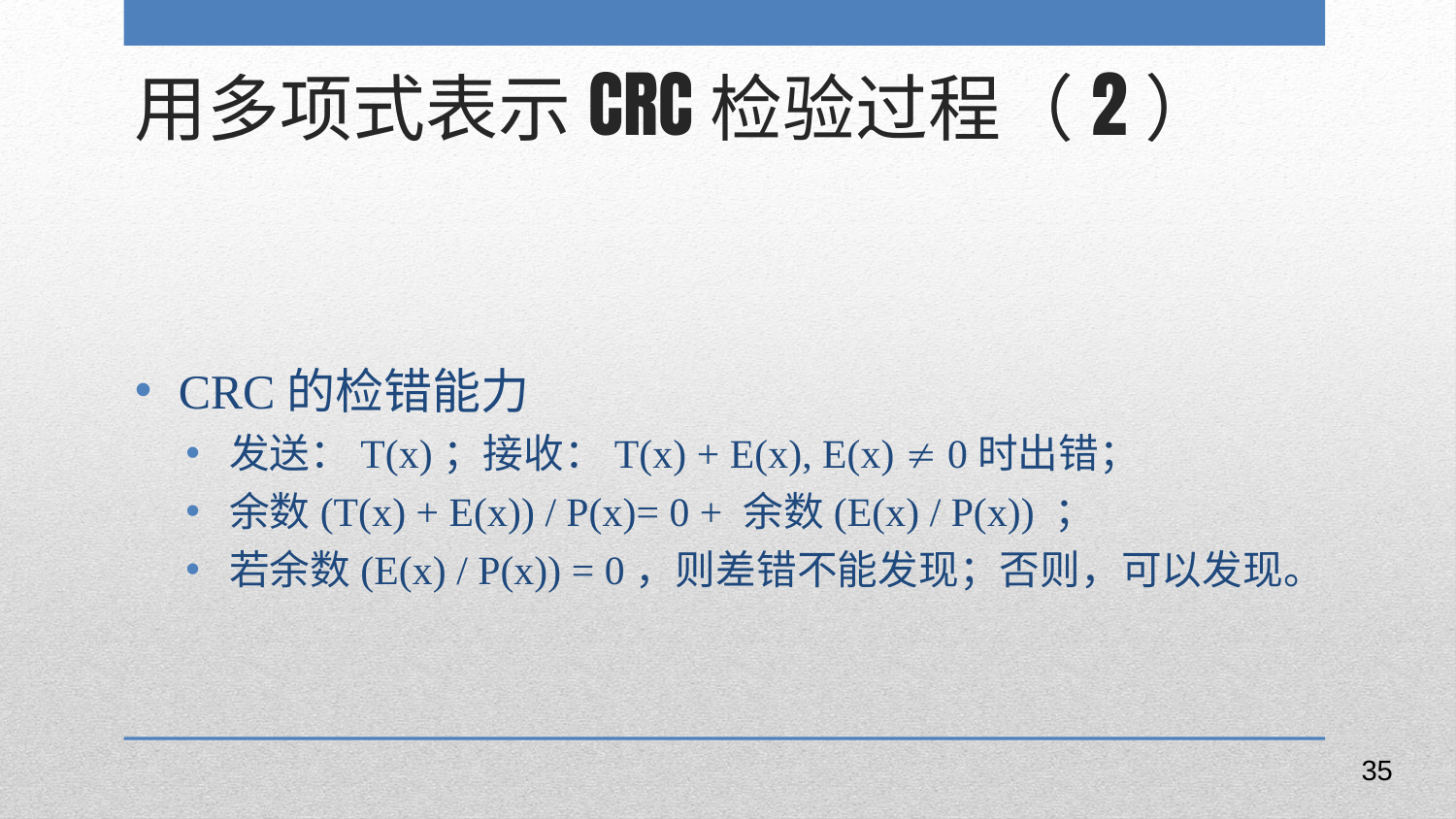

用多项式表示CRC检验过程（2）

CRC的检错能力
发送：T(x)；接收：T(x) + E(x), E(x) ≠ 0时出错；
余数(T(x) + E(x)) / P(x)= 0 + 余数(E(x) / P(x)) ；
若余数(E(x) / P(x)) = 0，则差错不能发现；否则，可以发现。
35